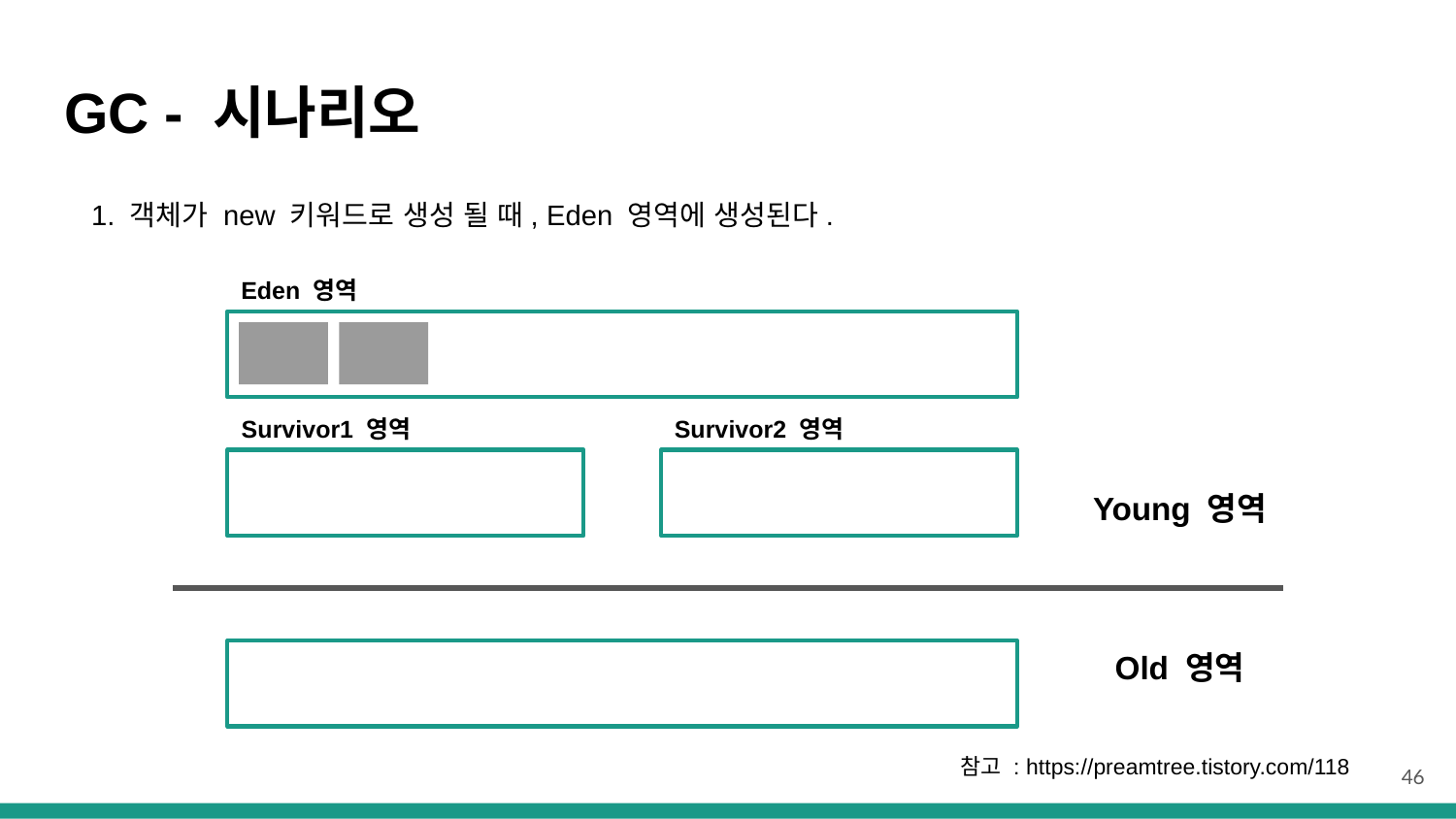

# GC - 시나리오
1. 객체가 new 키워드로 생성 될 때, Eden 영역에 생성된다.
Eden 영역

Survivor1 영역
Survivor2 영역

Young 영역

Old 영역

참고 : https://preamtree.tistory.com/118
46